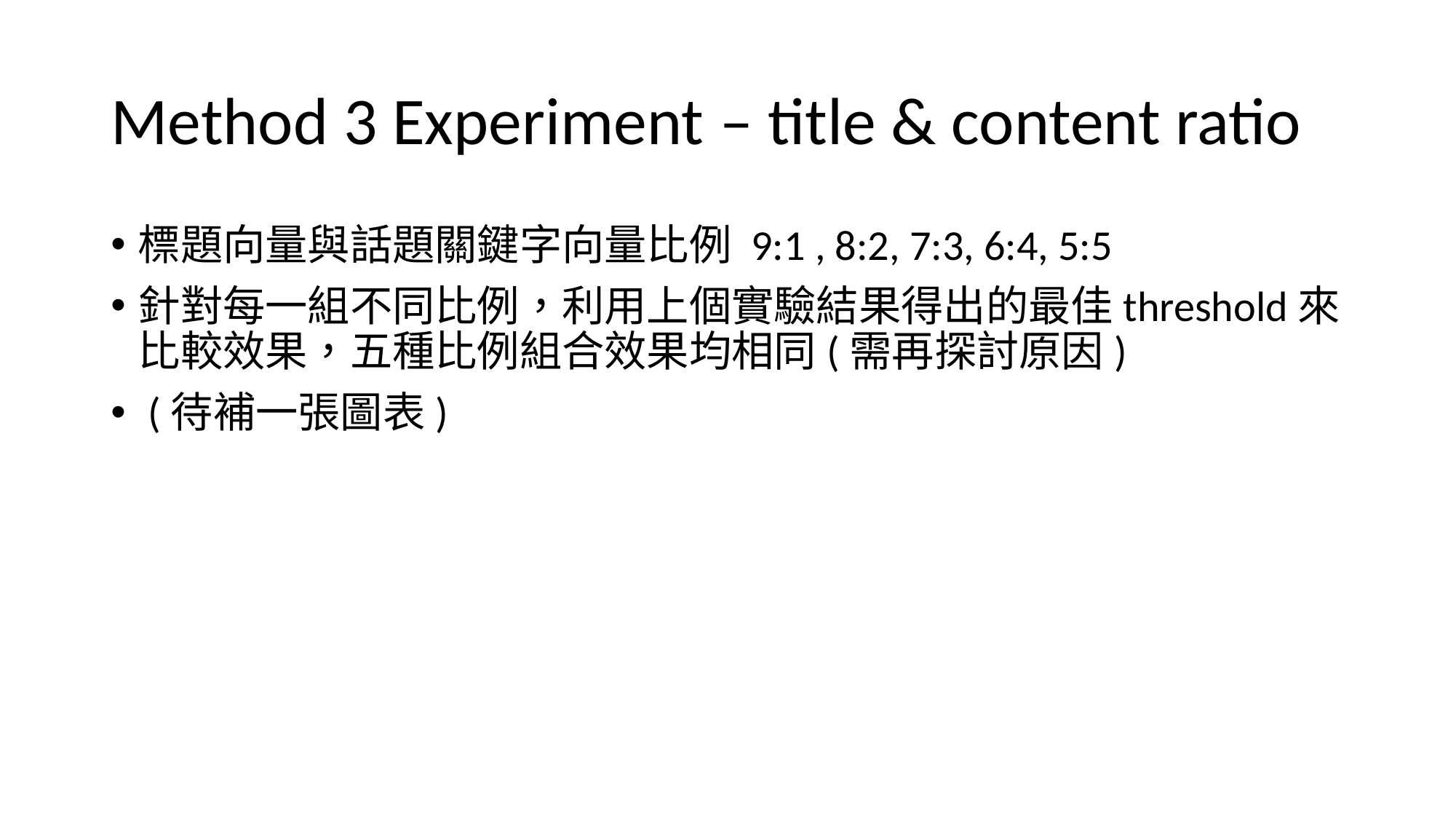

# Method 3 Experiment – title & content ratio
標題向量與話題關鍵字向量比例 9:1 , 8:2, 7:3, 6:4, 5:5
針對每一組不同比例，利用上個實驗結果得出的最佳threshold來比較效果，五種比例組合效果均相同(需再探討原因)
 (待補一張圖表)